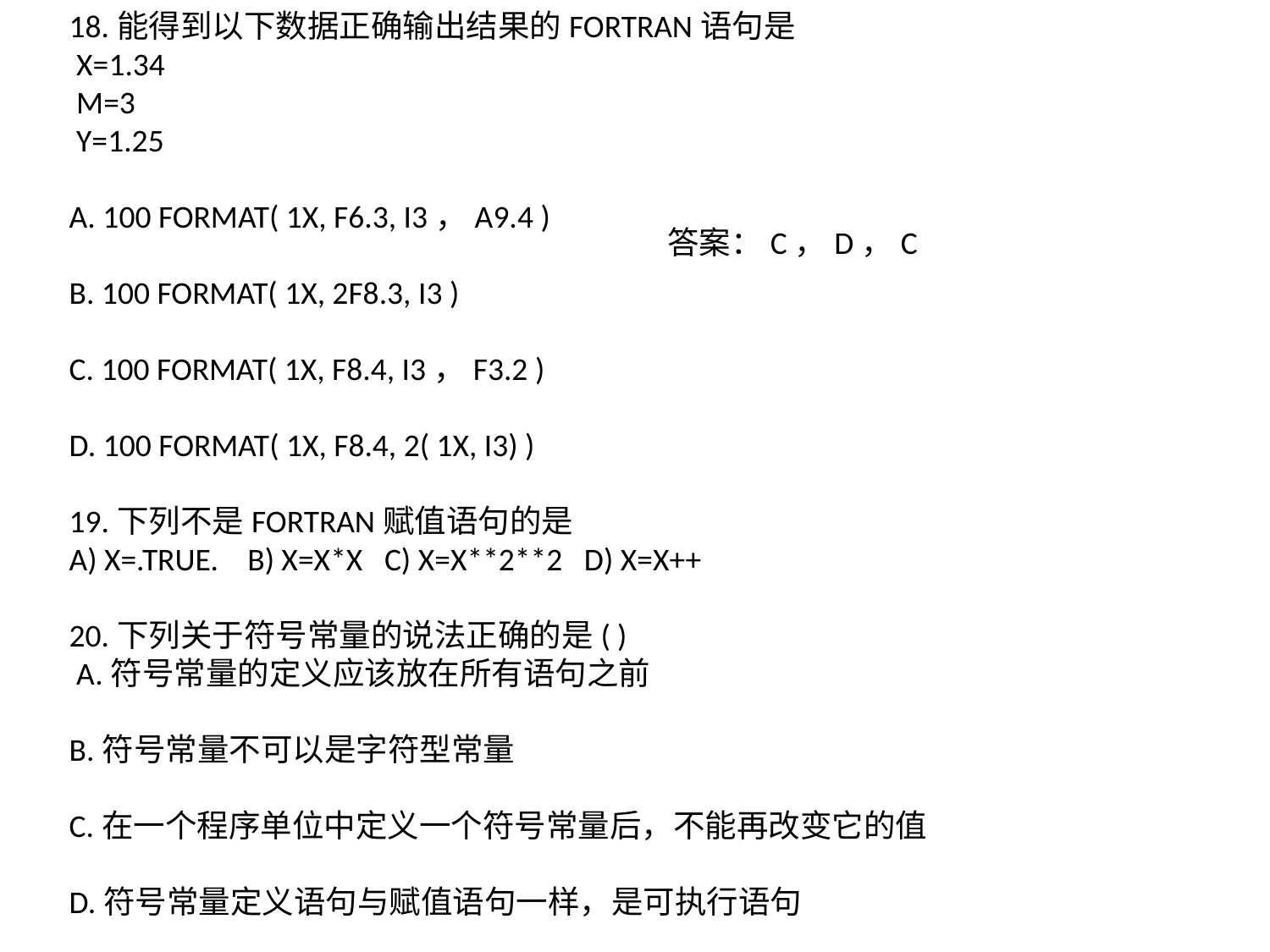

18.能得到以下数据正确输出结果的FORTRAN语句是
 X=1.34
 M=3
 Y=1.25

A. 100 FORMAT( 1X, F6.3, I3，A9.4 )

B. 100 FORMAT( 1X, 2F8.3, I3 )

C. 100 FORMAT( 1X, F8.4, I3，F3.2 )

D. 100 FORMAT( 1X, F8.4, 2( 1X, I3) )

19.下列不是FORTRAN赋值语句的是
A) X=.TRUE.    B) X=X*X   C) X=X**2**2   D) X=X++

20.下列关于符号常量的说法正确的是( )
 A.符号常量的定义应该放在所有语句之前

B.符号常量不可以是字符型常量

C.在一个程序单位中定义一个符号常量后，不能再改变它的值

D.符号常量定义语句与赋值语句一样，是可执行语句

答案：C，D，C